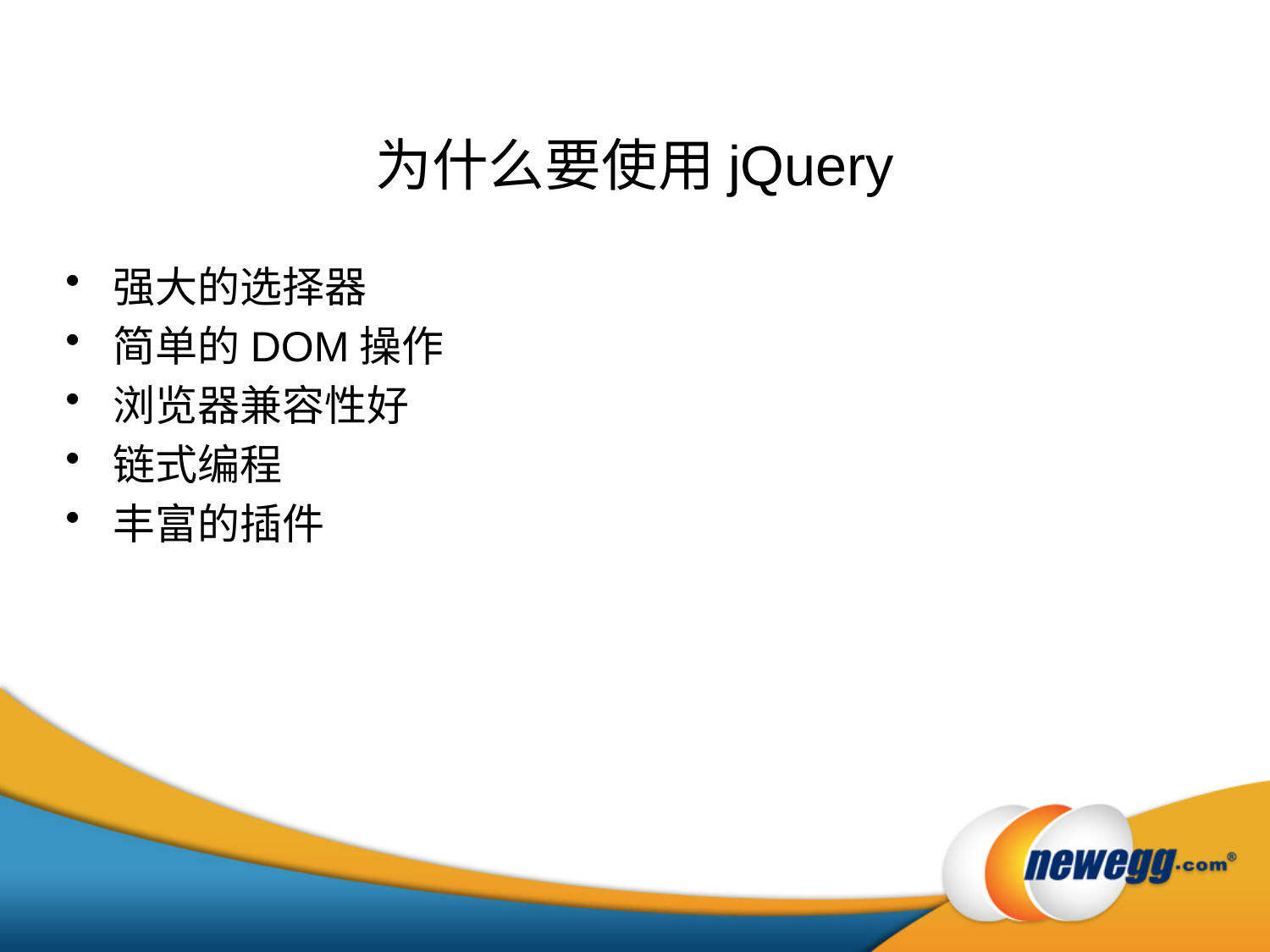

# 为什么要使用jQuery
强大的选择器
简单的DOM操作
浏览器兼容性好
链式编程
丰富的插件